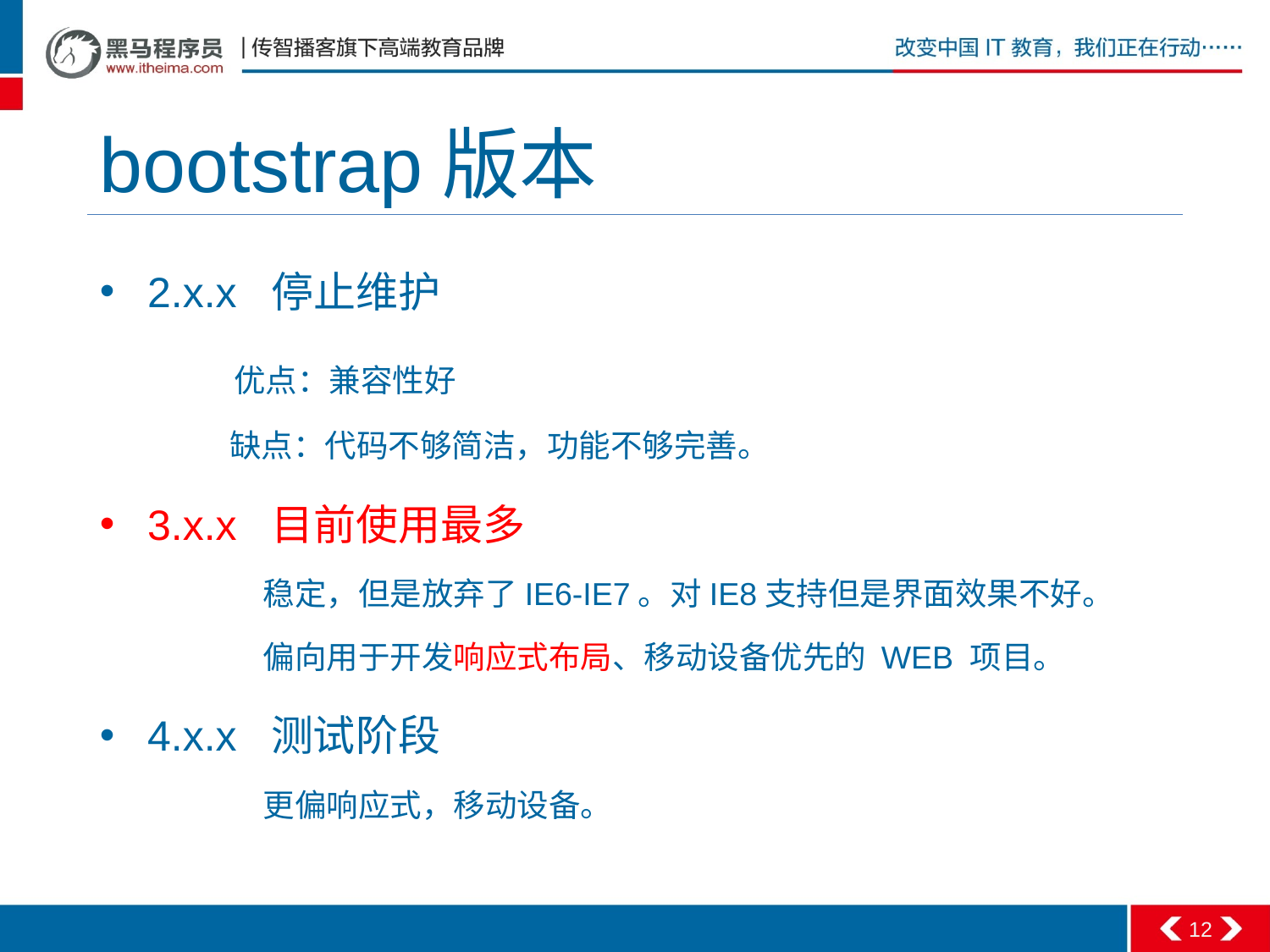

# bootstrap版本
2.x.x  停止维护
             优点：兼容性好
                 缺点：代码不够简洁，功能不够完善。
3.x.x  目前使用最多
    稳定，但是放弃了IE6-IE7。对IE8支持但是界面效果不好。
    偏向用于开发响应式布局、移动设备优先的 WEB 项目。
4.x.x  测试阶段
    更偏响应式，移动设备。
12